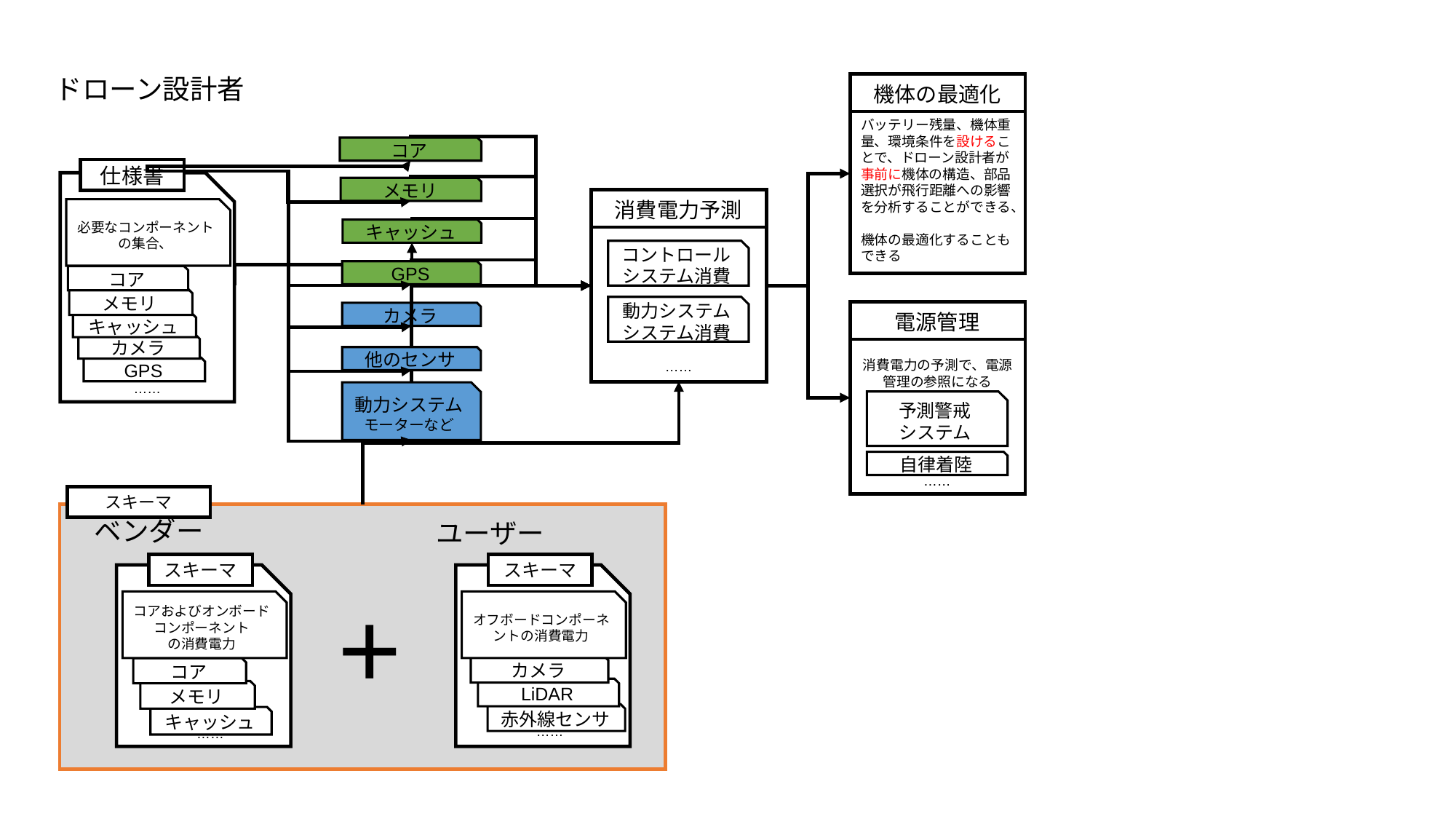

ドローン設計者

バッテリー残量、機体重量、環境条件を設けることで、ドローン設計者が事前に機体の構造、部品選択が飛行距離への影響を分析することができる、

機体の最適化することもできる
機体の最適化
コア
仕様書

メモリ

消費電力予測
必要なコンポーネントの集合、
キャッシュ
コントロールシステム消費
GPS
コア
メモリ
動力システム
システム消費
消費電力の予測で、電源管理の参照になる

電源管理
カメラ
キャッシュ
カメラ
他のセンサ
……
GPS
……
動力システム
モーターなど
予測警戒
システム
自律着陸
……
スキーマ

ベンダー
ユーザー
スキーマ
スキーマ

+
コアおよびオンボードコンポーネント
の消費電力
オフボードコンポーネントの消費電力
カメラ
コア
LiDAR
メモリ
赤外線センサ
キャッシュ
……
……